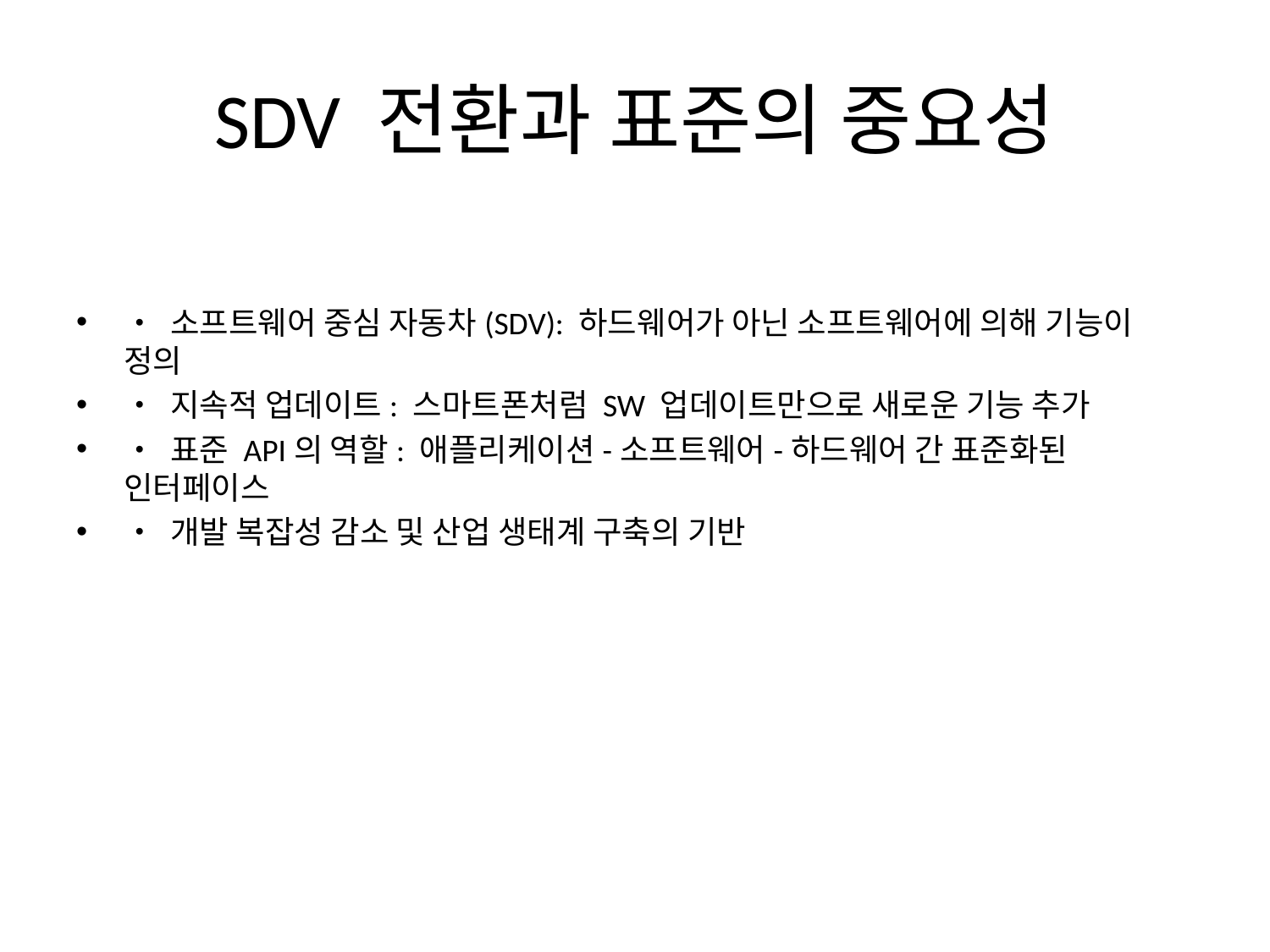

# SDV 전환과 표준의 중요성

• 소프트웨어 중심 자동차(SDV): 하드웨어가 아닌 소프트웨어에 의해 기능이 정의
• 지속적 업데이트: 스마트폰처럼 SW 업데이트만으로 새로운 기능 추가
• 표준 API의 역할: 애플리케이션-소프트웨어-하드웨어 간 표준화된 인터페이스
• 개발 복잡성 감소 및 산업 생태계 구축의 기반